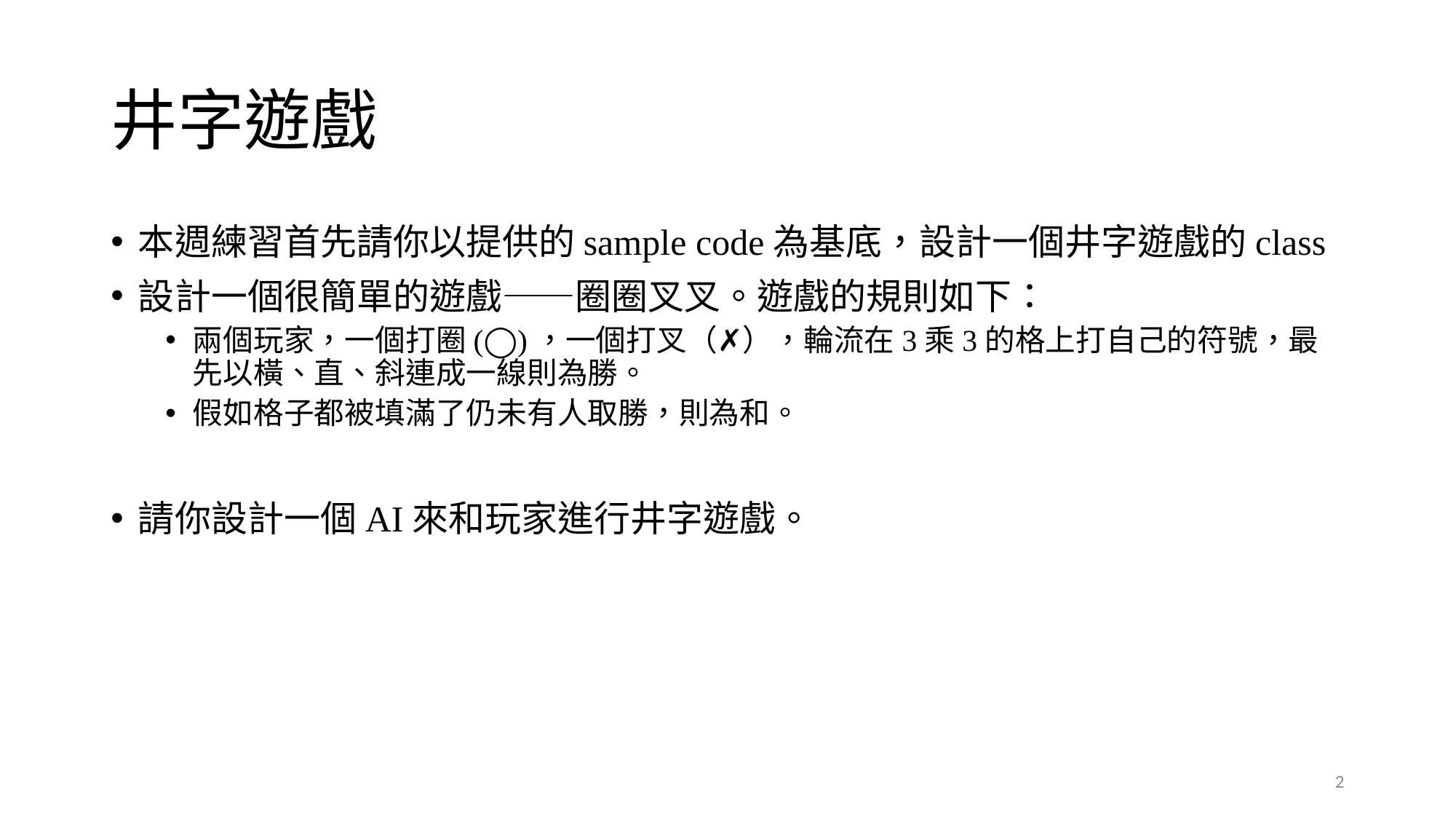

# 井字遊戲
本週練習首先請你以提供的sample code為基底，設計一個井字遊戲的class
設計一個很簡單的遊戲——圈圈叉叉。遊戲的規則如下：
兩個玩家，一個打圈(◯)，一個打叉（✗），輪流在3乘3的格上打自己的符號，最先以橫、直、斜連成一線則為勝。
假如格子都被填滿了仍未有人取勝，則為和。

請你設計一個AI來和玩家進行井字遊戲。
2